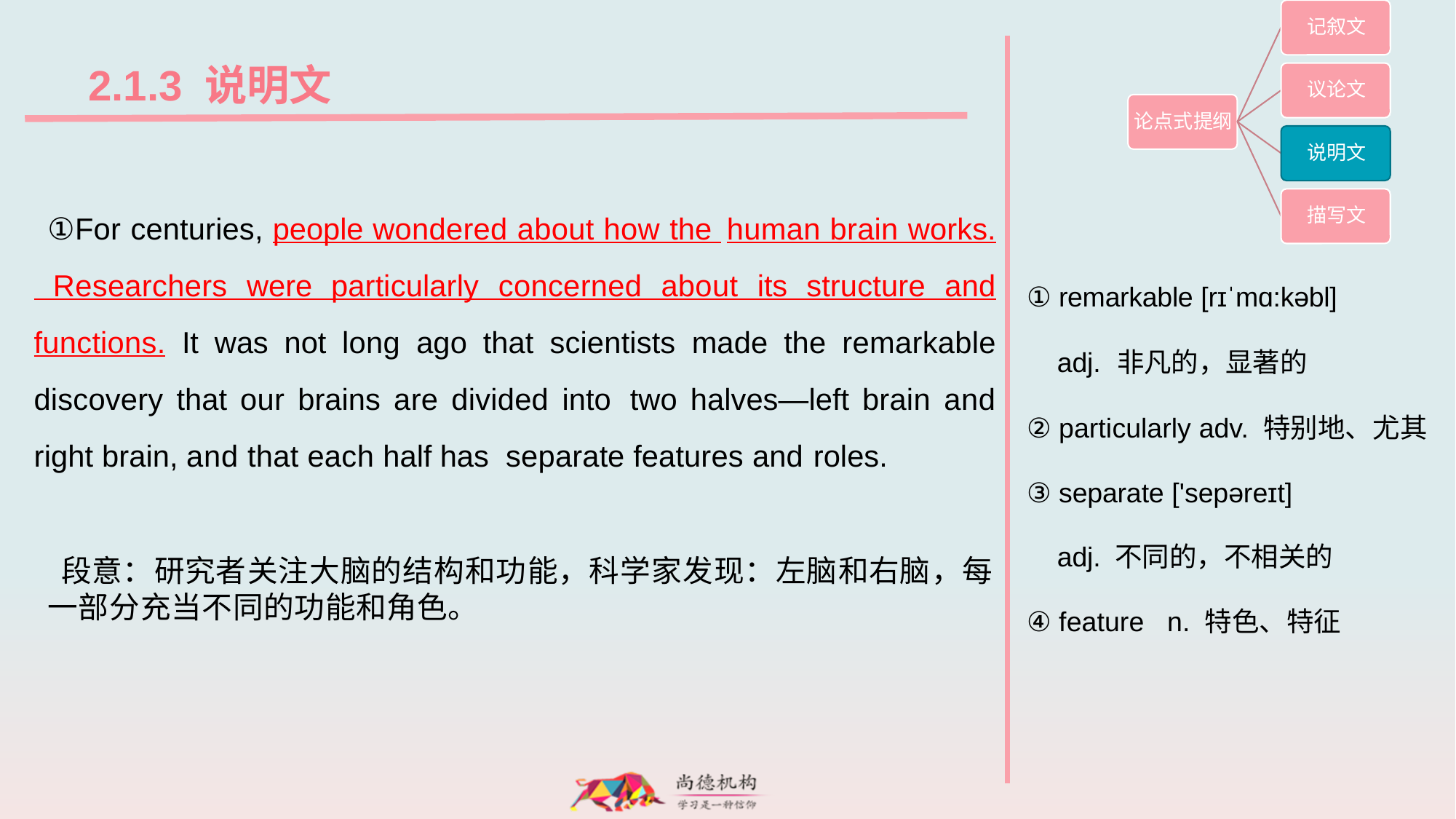

论点式提纲

记叙文

议论文

说明文

描写文
2.1.3 说明文
①For centuries, people wondered about how the human brain works.  Researchers were particularly concerned about its structure and functions. It was not long ago that scientists made the remarkable discovery that our brains are divided into two halves—left brain and right brain, and that each half has  separate features and roles.

段意：研究者关注大脑的结构和功能，科学家发现：左脑和右脑，每一部分充当不同的功能和角色。

① remarkable [rɪˈmɑ:kəbl]
    adj. 非凡的，显著的
② particularly adv. 特别地、尤其
③ separate ['sepəreɪt]
    adj. 不同的，不相关的
④ feature   n. 特色、特征